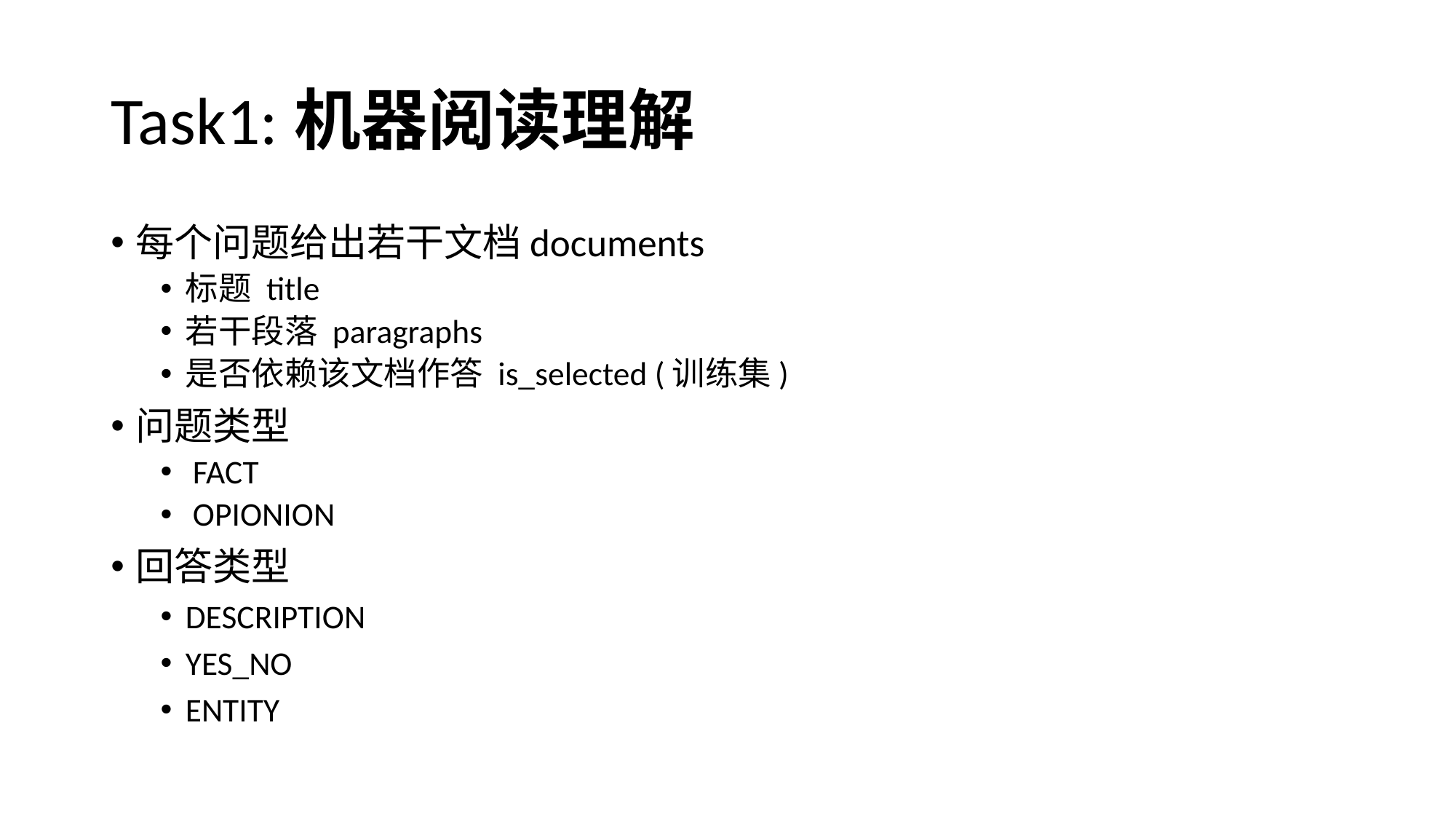

# Task1:机器阅读理解
每个问题给出若干文档documents
标题 title
若干段落 paragraphs
是否依赖该文档作答 is_selected (训练集)
问题类型
 FACT
 OPIONION
回答类型
DESCRIPTION
YES_NO
ENTITY